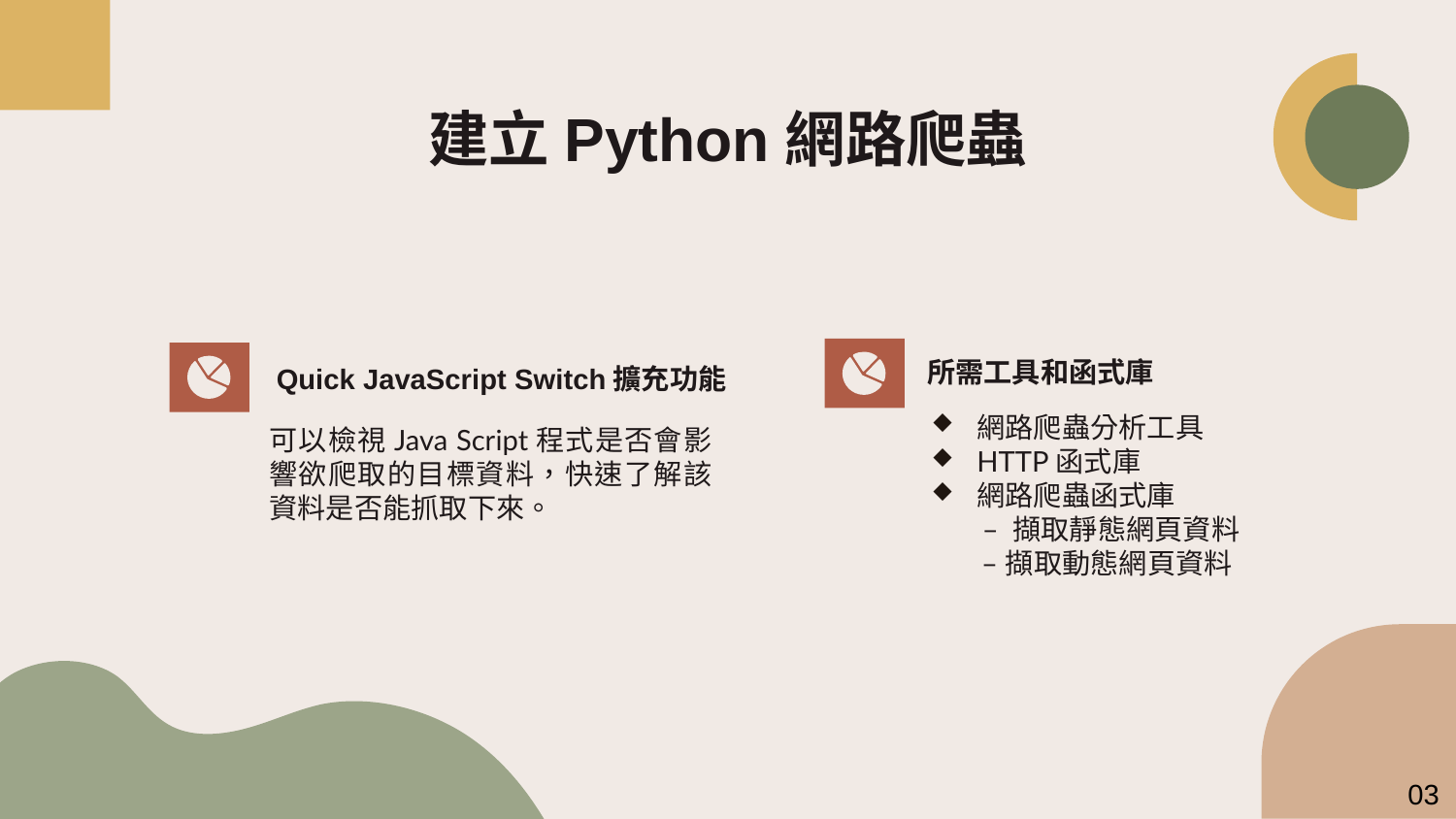

# 建立Python網路爬蟲

所需工具和函式庫

Quick JavaScript Switch擴充功能
網路爬蟲分析工具
HTTP函式庫
網路爬蟲函式庫
       – 擷取靜態網頁資料
　   – 擷取動態網頁資料
可以檢視Java Script程式是否會影響欲爬取的目標資料，快速了解該資料是否能抓取下來。
03